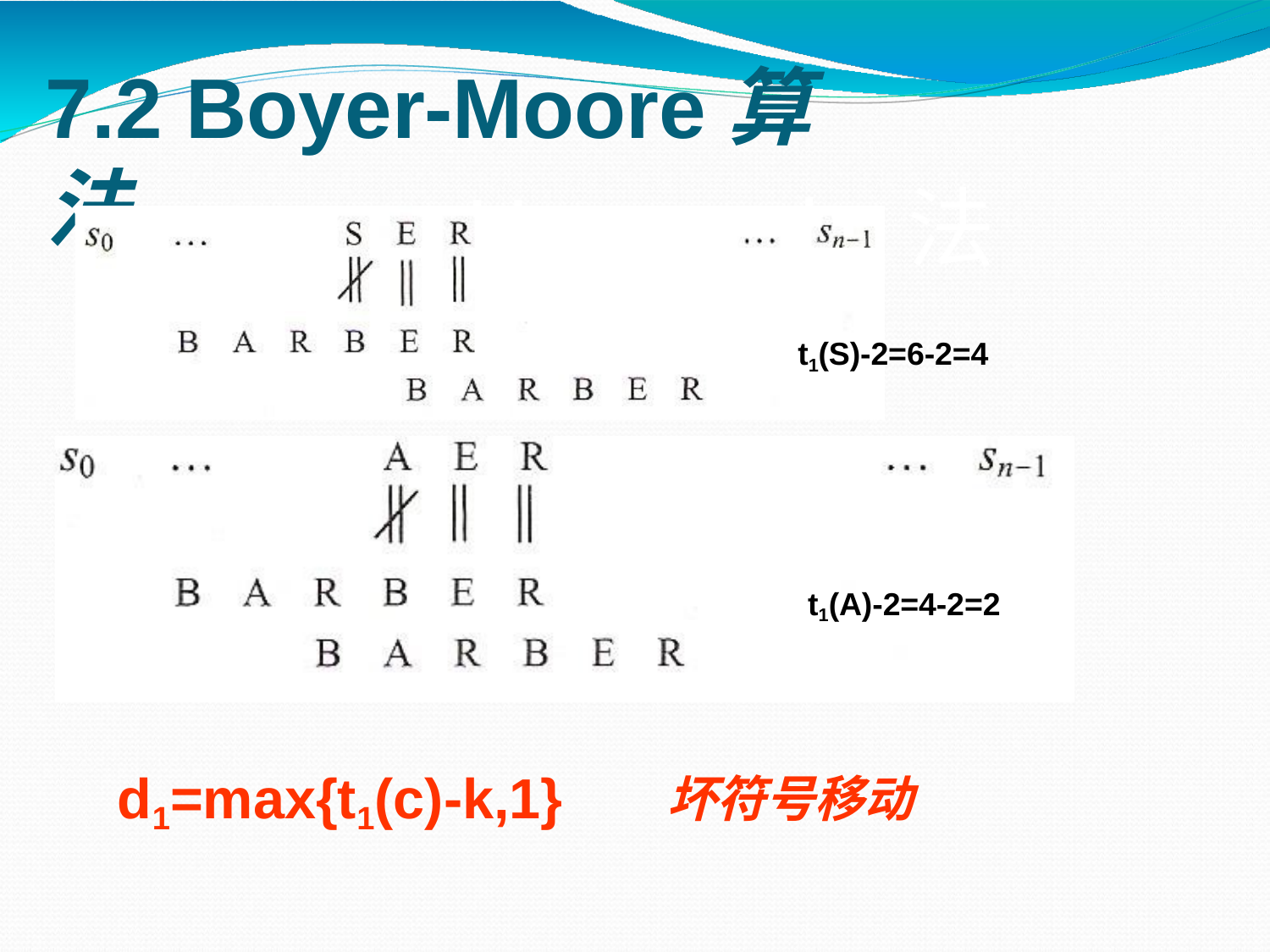

# 7.2 Boyer-Moore算法
Horspool算
法
t1(S)-2=6-2=4

t1(A)-2=4-2=2
d1=max{t1(c)-k,1}
坏符号移动